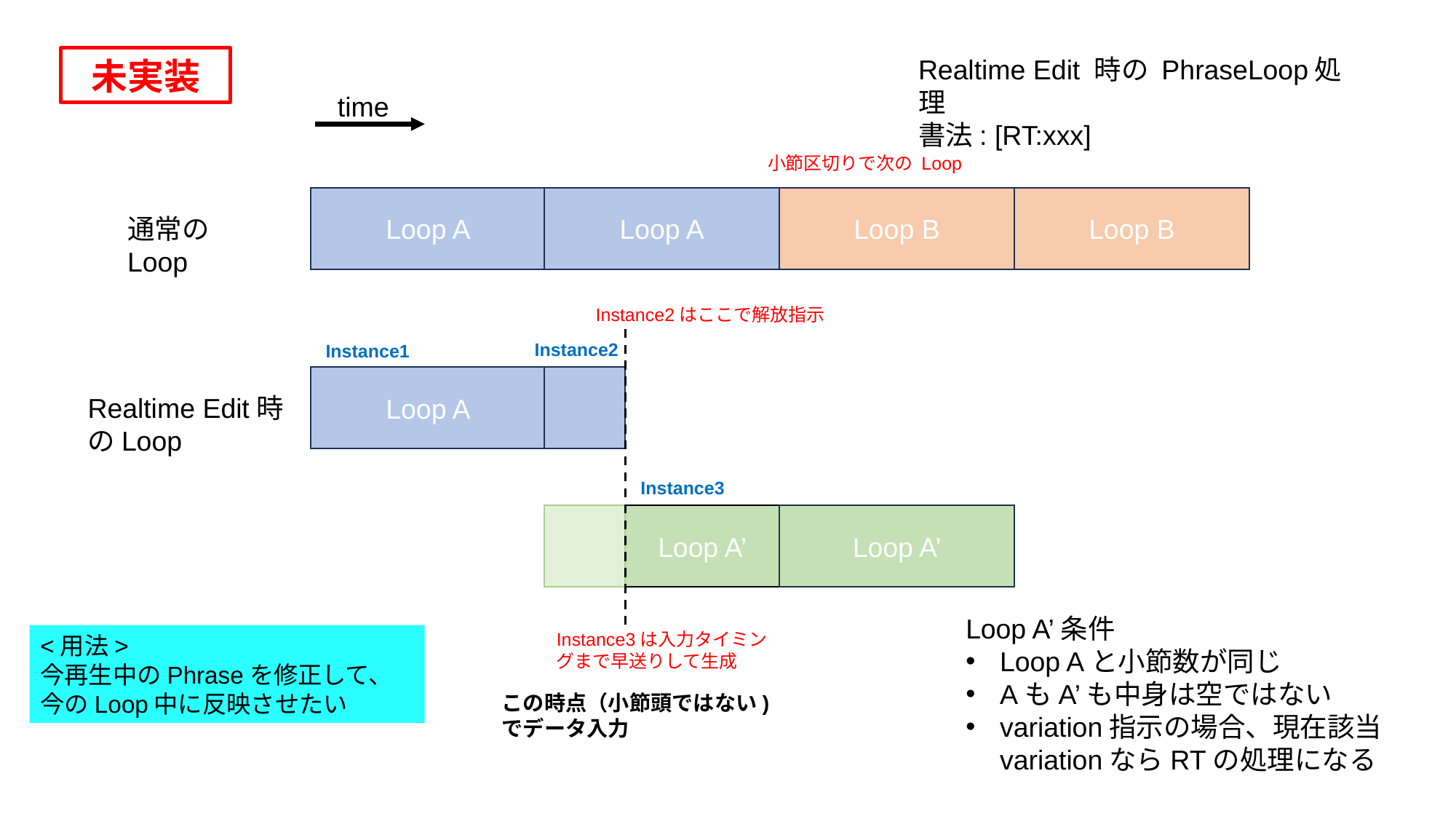

Realtime Edit 時の PhraseLoop処理
書法: [RT:xxx]
未実装
time
小節区切りで次の Loop
Loop A
Loop A
Loop B
Loop B
通常のLoop
Instance2はここで解放指示
Instance2
Instance1
Loop A

Realtime Edit時のLoop
Instance3

Loop A’
Loop A’
Loop A’条件
Loop Aと小節数が同じ
AもA’も中身は空ではない
variation指示の場合、現在該当variationならRTの処理になる
Instance3は入力タイミングまで早送りして生成
<用法>
今再生中のPhraseを修正して、今のLoop中に反映させたい
この時点（小節頭ではない)でデータ入力